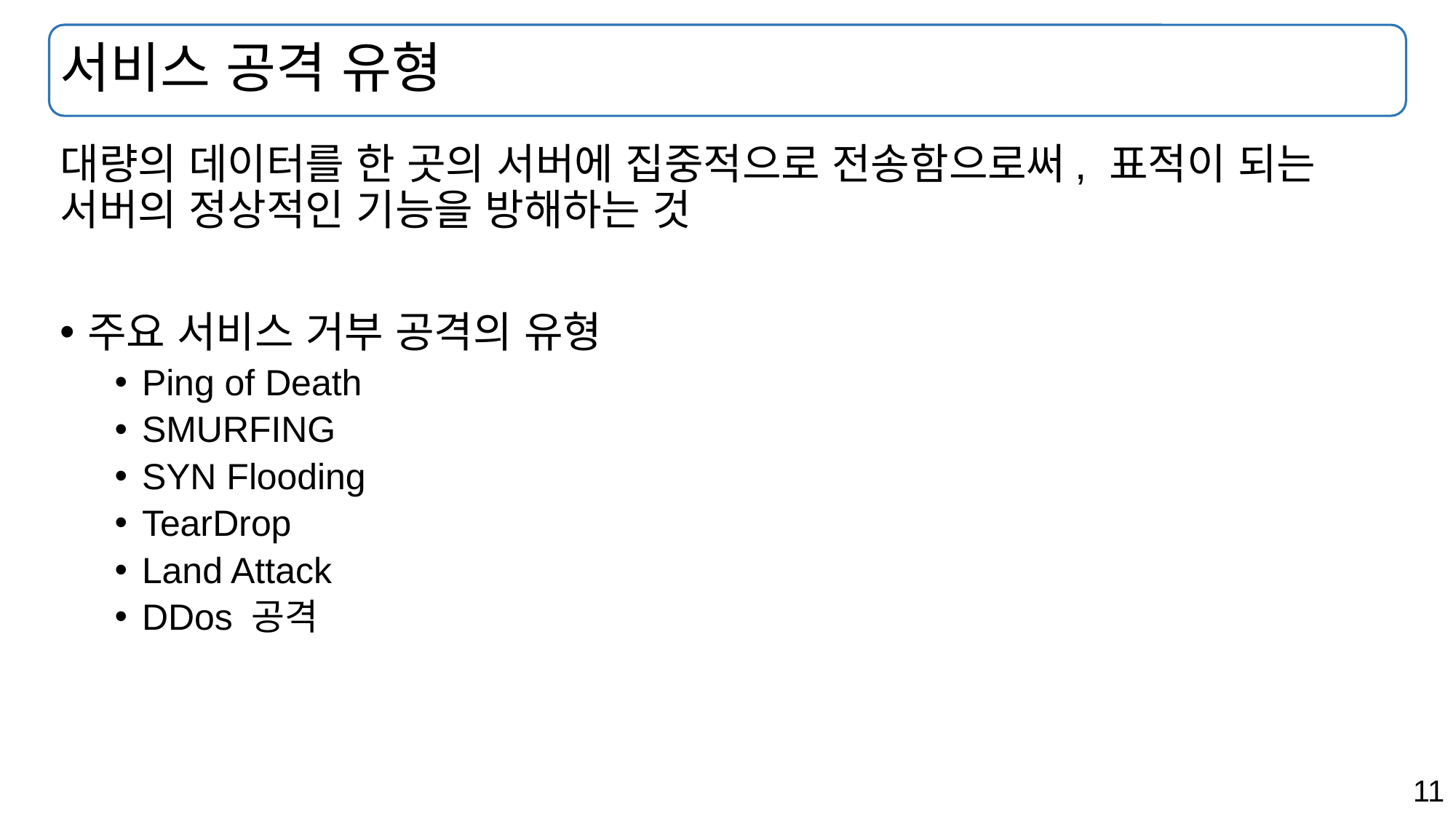

# 서비스 공격 유형
대량의 데이터를 한 곳의 서버에 집중적으로 전송함으로써, 표적이 되는 서버의 정상적인 기능을 방해하는 것

주요 서비스 거부 공격의 유형
Ping of Death
SMURFING
SYN Flooding
TearDrop
Land Attack
DDos 공격